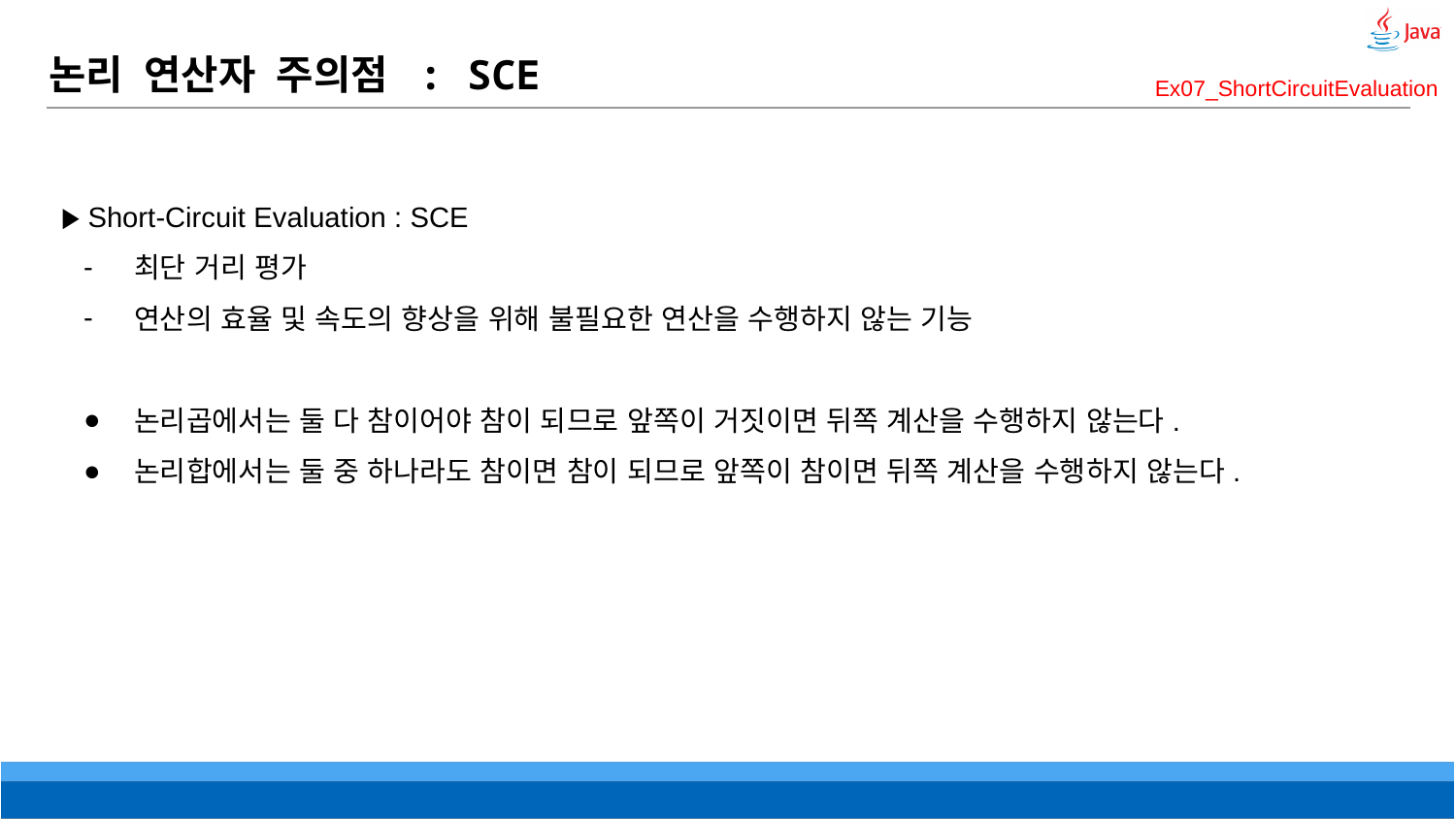

# 논리 연산자 주의점 : SCE
Ex07_ShortCircuitEvaluation
▶ Short-Circuit Evaluation : SCE
최단 거리 평가
연산의 효율 및 속도의 향상을 위해 불필요한 연산을 수행하지 않는 기능

논리곱에서는 둘 다 참이어야 참이 되므로 앞쪽이 거짓이면 뒤쪽 계산을 수행하지 않는다.
논리합에서는 둘 중 하나라도 참이면 참이 되므로 앞쪽이 참이면 뒤쪽 계산을 수행하지 않는다.